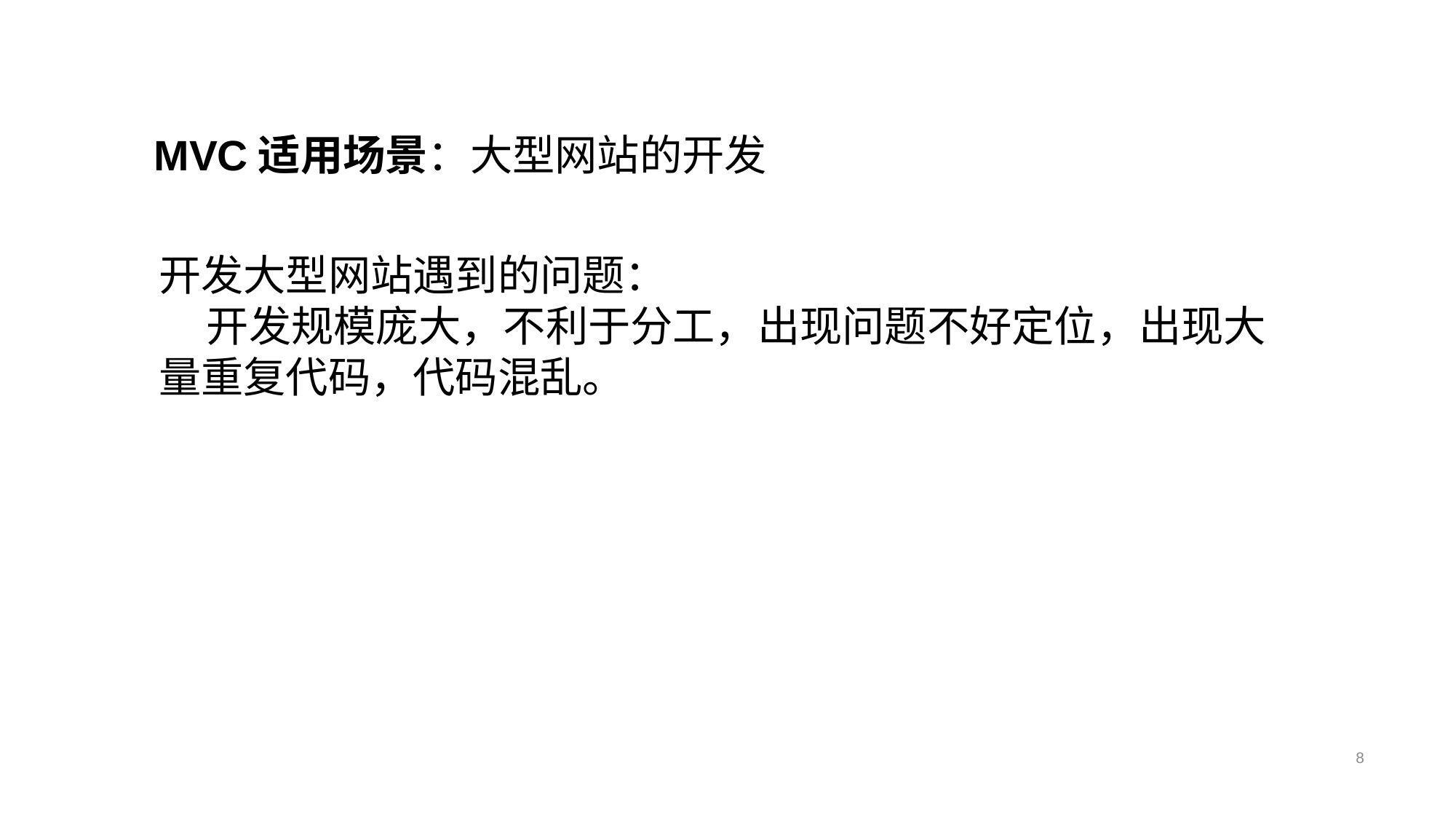

MVC适用场景：大型网站的开发
开发大型网站遇到的问题：
    开发规模庞大，不利于分工，出现问题不好定位，出现大量重复代码，代码混乱。
8